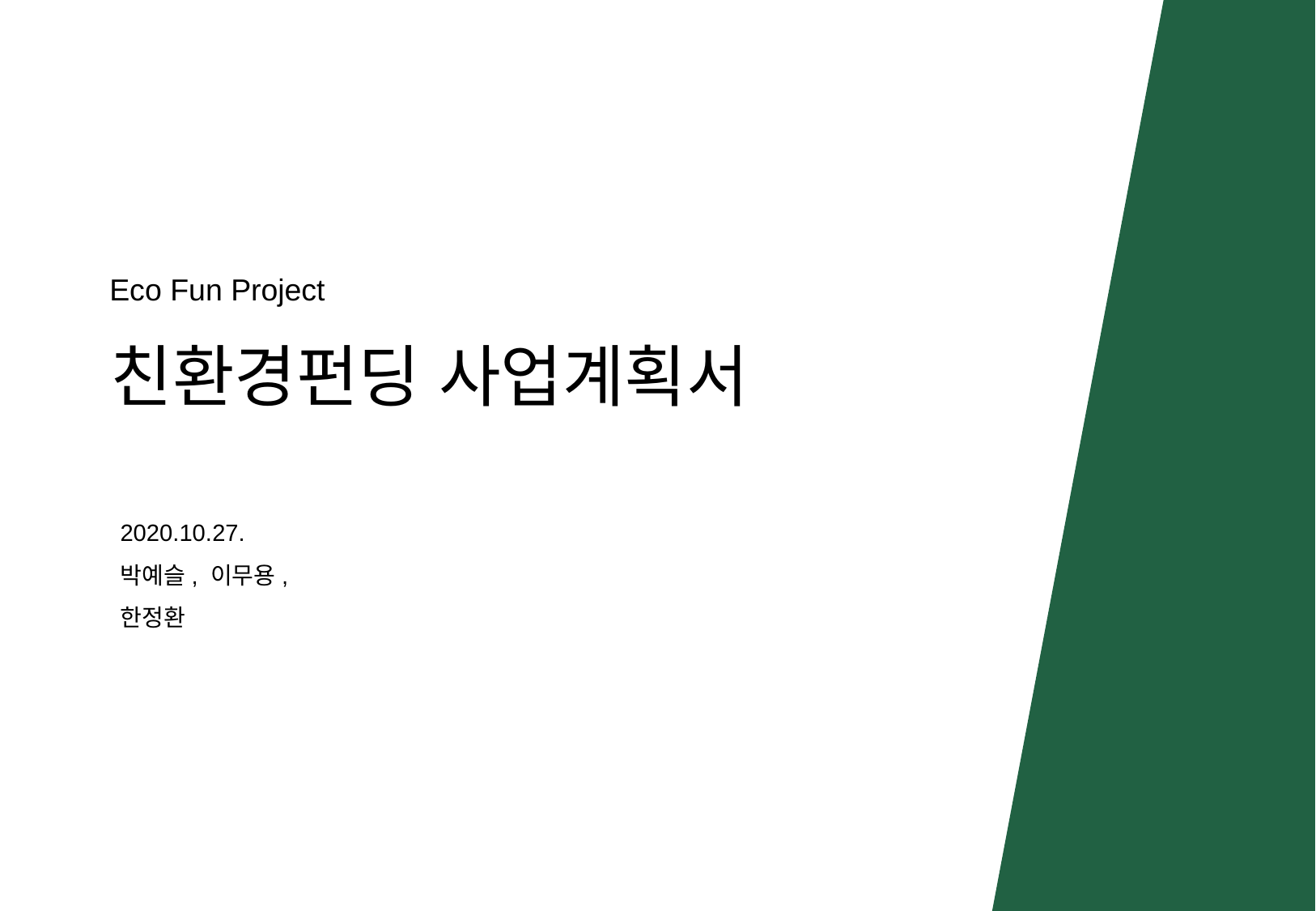

Eco Fun Project
친환경펀딩 사업계획서
2020.10.27.
박예슬, 이무용, 한정환